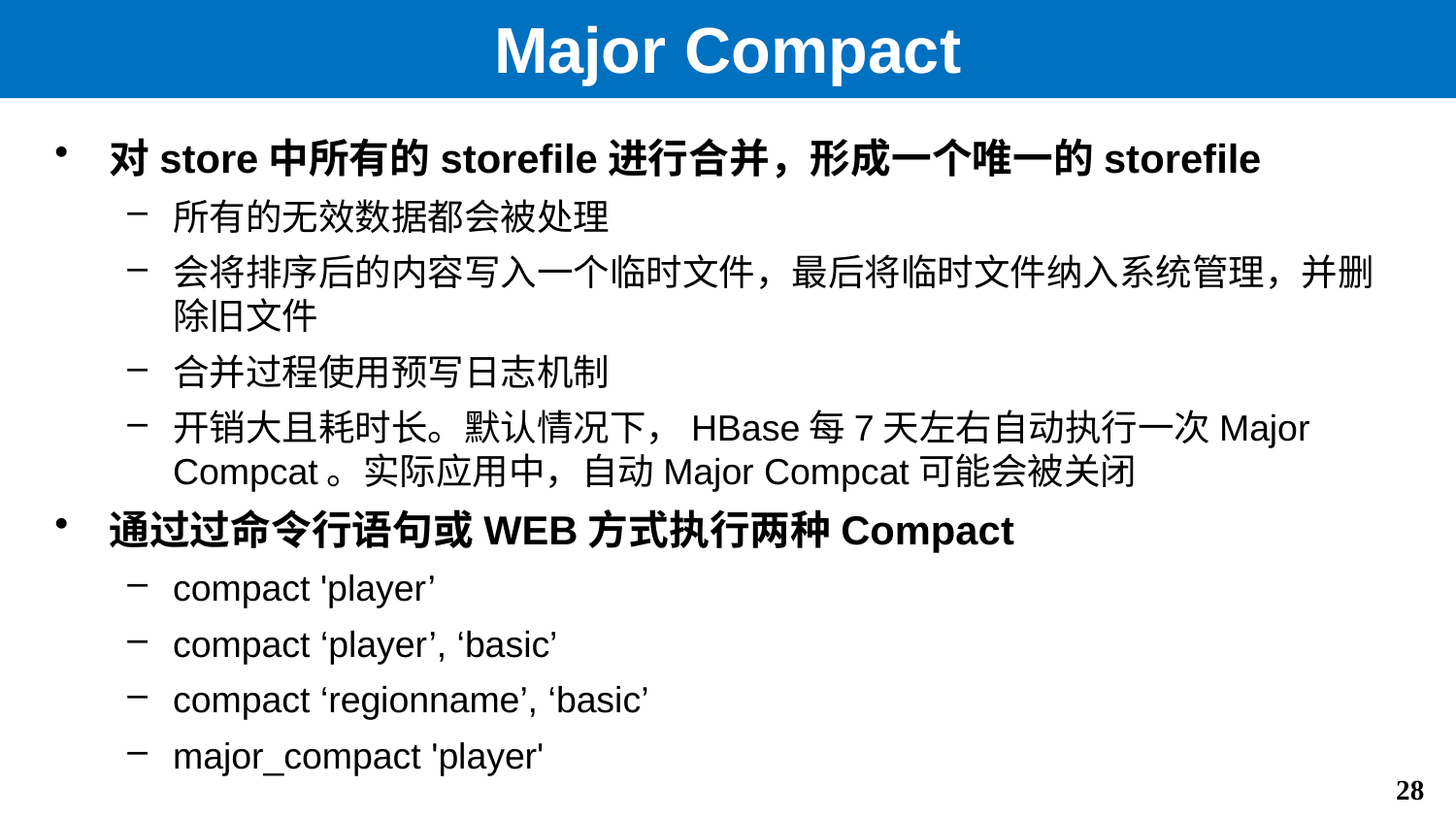

# Major Compact
对store中所有的storefile进行合并，形成一个唯一的storefile
所有的无效数据都会被处理
会将排序后的内容写入一个临时文件，最后将临时文件纳入系统管理，并删除旧文件
合并过程使用预写日志机制
开销大且耗时长。默认情况下，HBase每7天左右自动执行一次Major Compcat。实际应用中，自动Major Compcat可能会被关闭
通过过命令行语句或WEB方式执行两种Compact
compact 'player’
compact ‘player’, ‘basic’
compact ‘regionname’, ‘basic’
major_compact 'player'